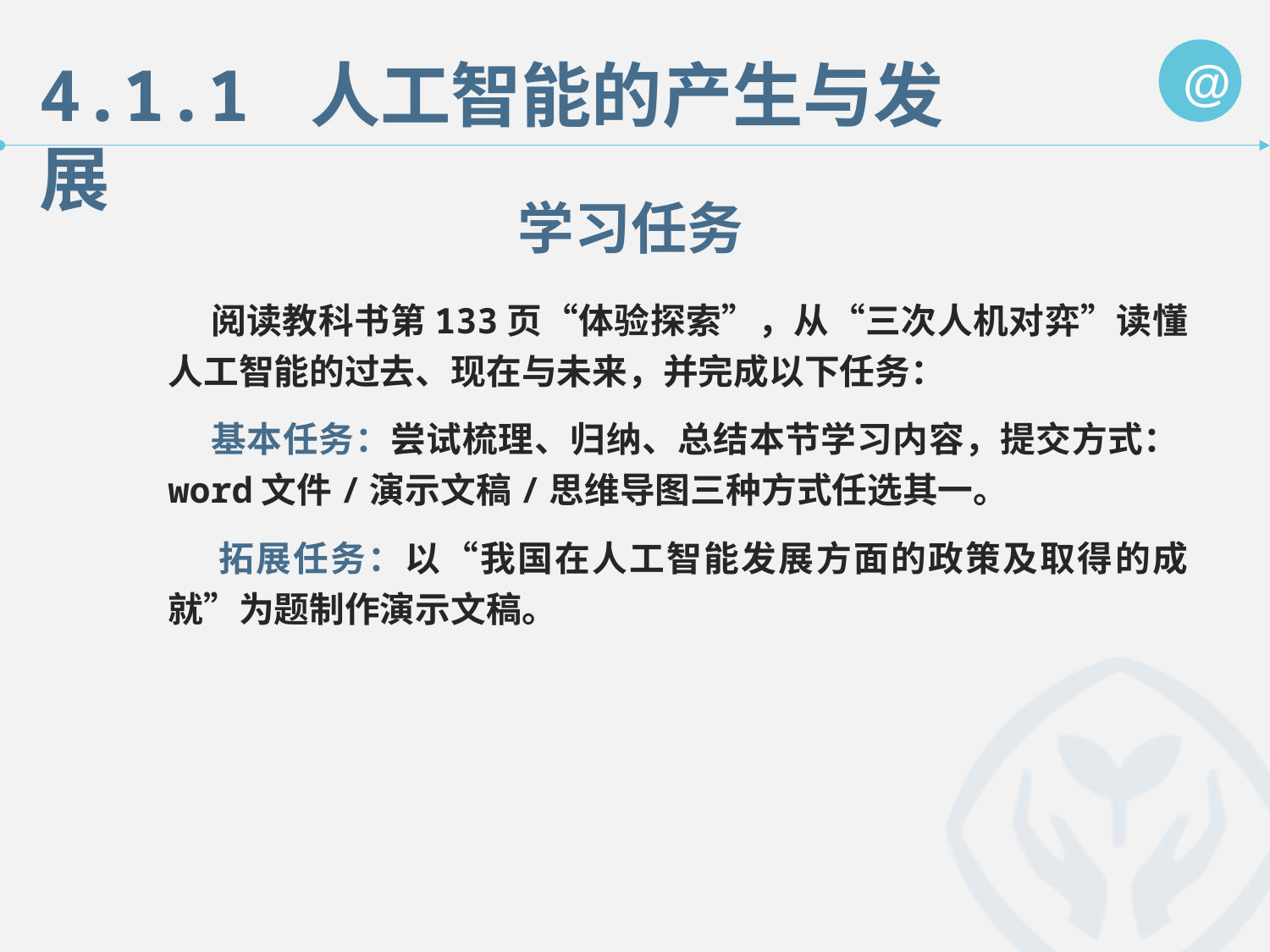

@
4.1.1 人工智能的产生与发展
学习任务
    阅读教科书第133页“体验探索”，从“三次人机对弈”读懂人工智能的过去、现在与未来，并完成以下任务：
    基本任务：尝试梳理、归纳、总结本节学习内容，提交方式：word文件/演示文稿/思维导图三种方式任选其一。
    拓展任务：以“我国在人工智能发展方面的政策及取得的成就”为题制作演示文稿。